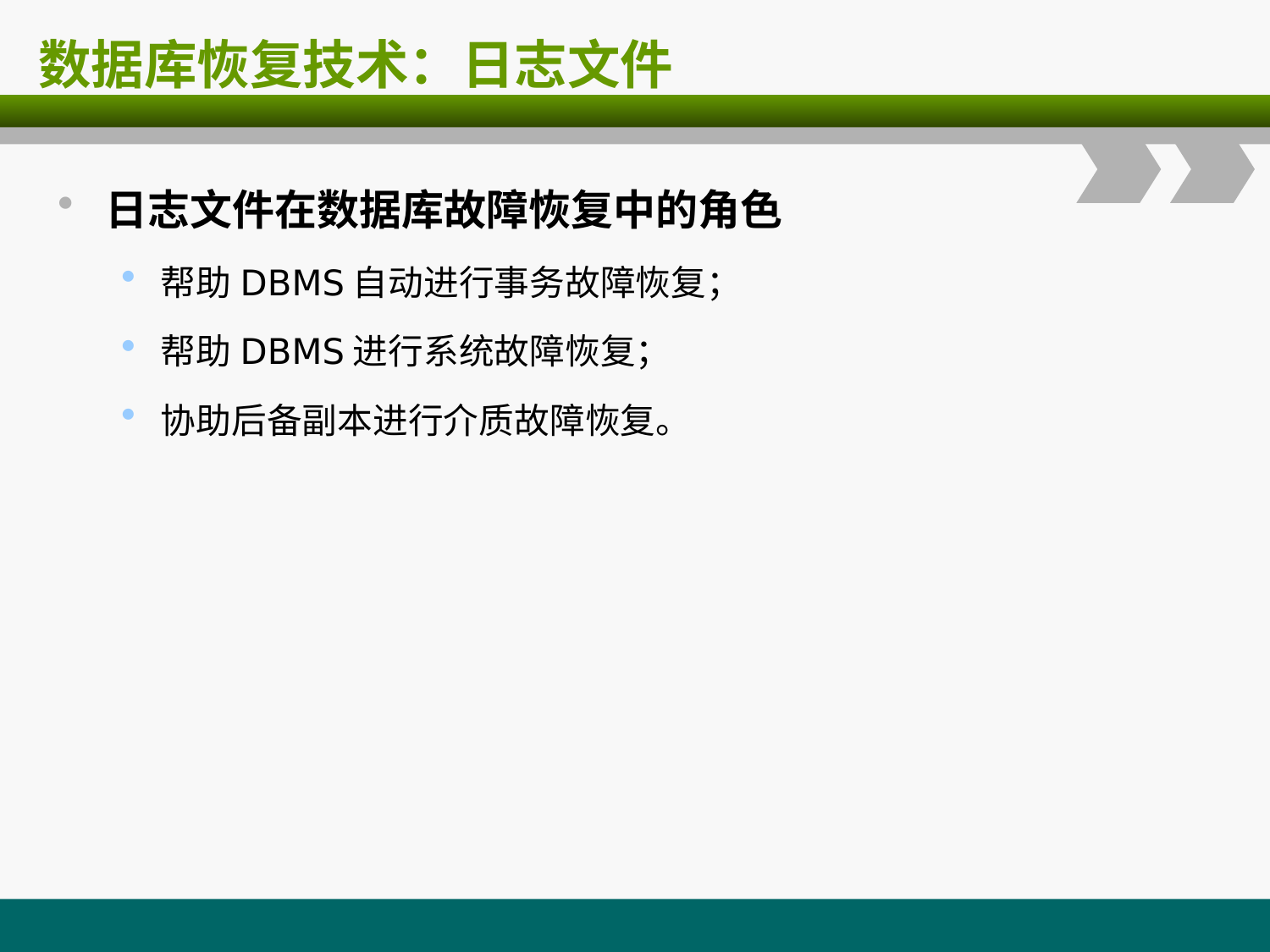

# 数据库恢复技术：日志文件
日志文件在数据库故障恢复中的角色
帮助DBMS自动进行事务故障恢复；
帮助DBMS进行系统故障恢复；
协助后备副本进行介质故障恢复。